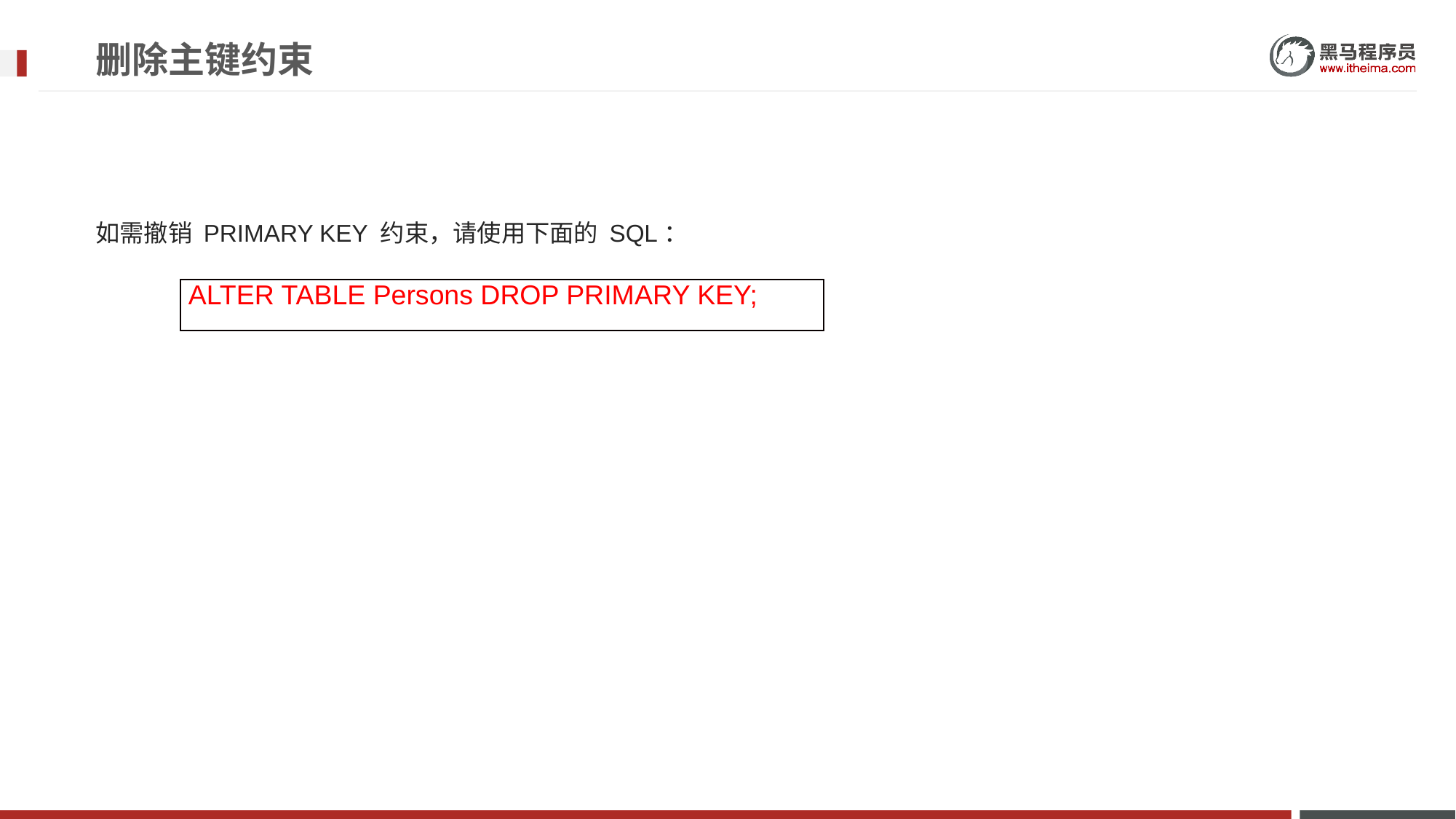

# 删除主键约束
如需撤销 PRIMARY KEY 约束，请使用下面的 SQL：
| ALTER TABLE Persons DROP PRIMARY KEY; |
| --- |